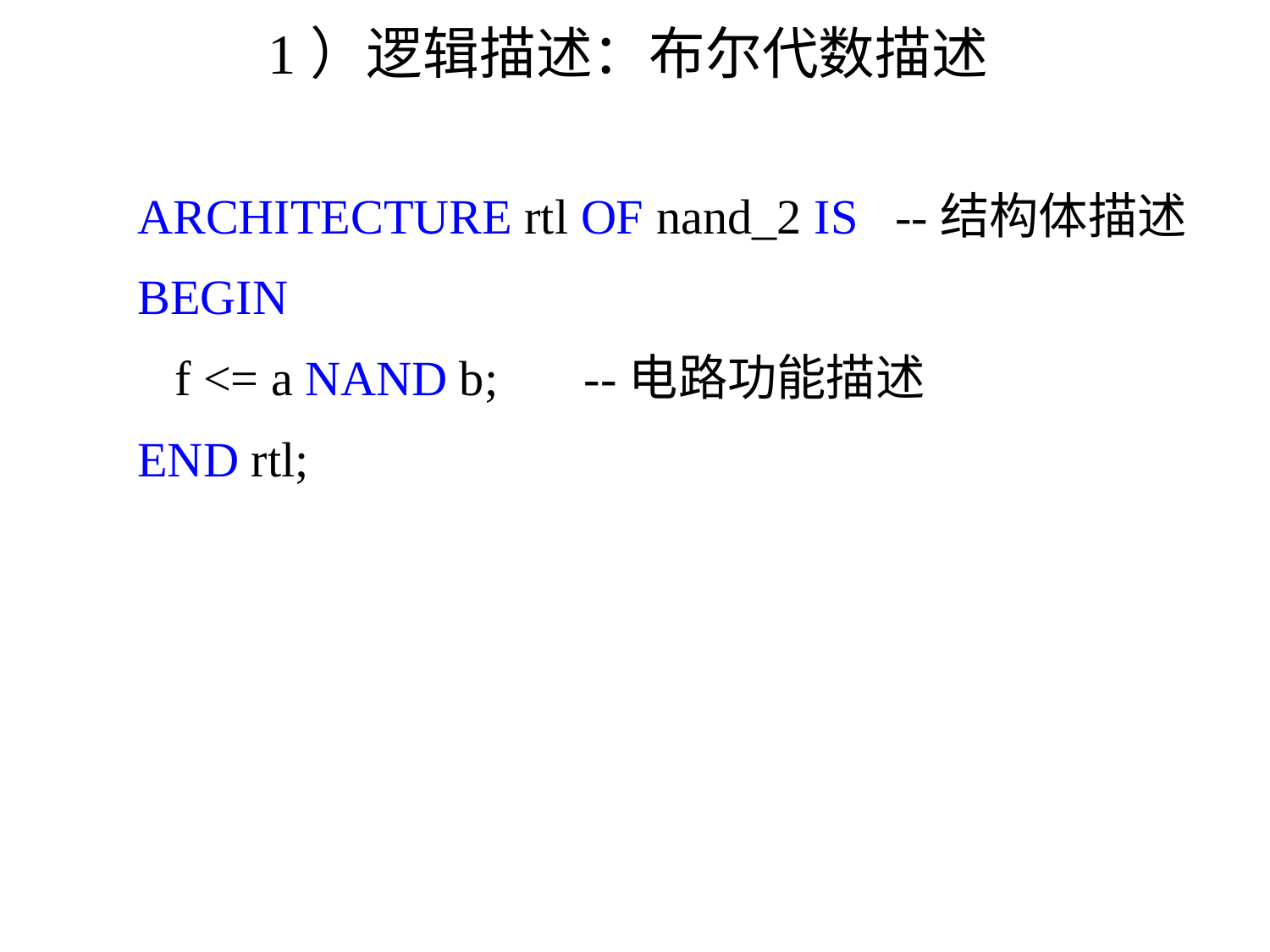

# 1）逻辑描述：布尔代数描述
ARCHITECTURE rtl OF nand_2 IS   --结构体描述
BEGIN
   f <= a NAND b;       --电路功能描述
END rtl;